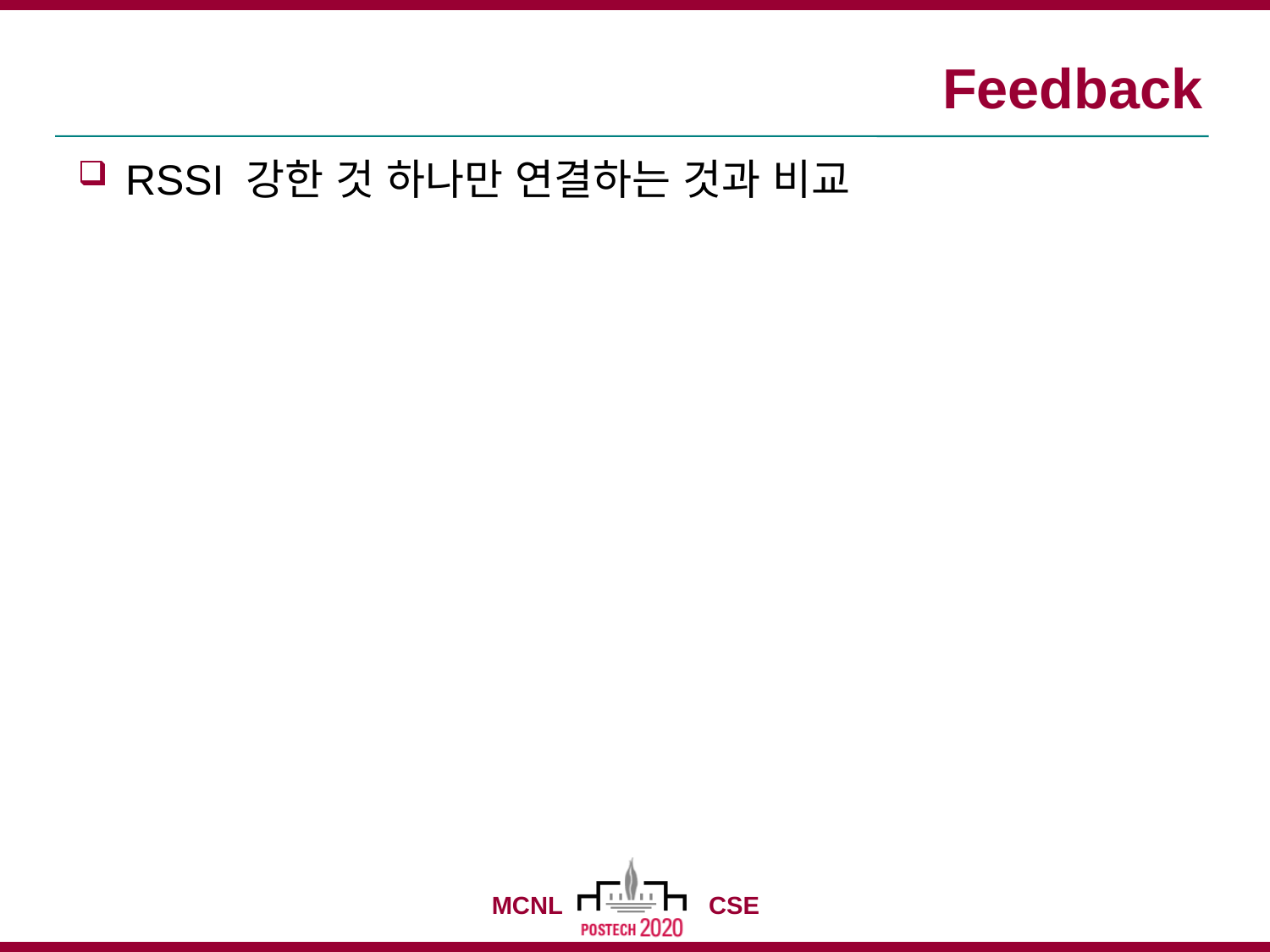

# Feedback
RSSI 강한 것 하나만 연결하는 것과 비교